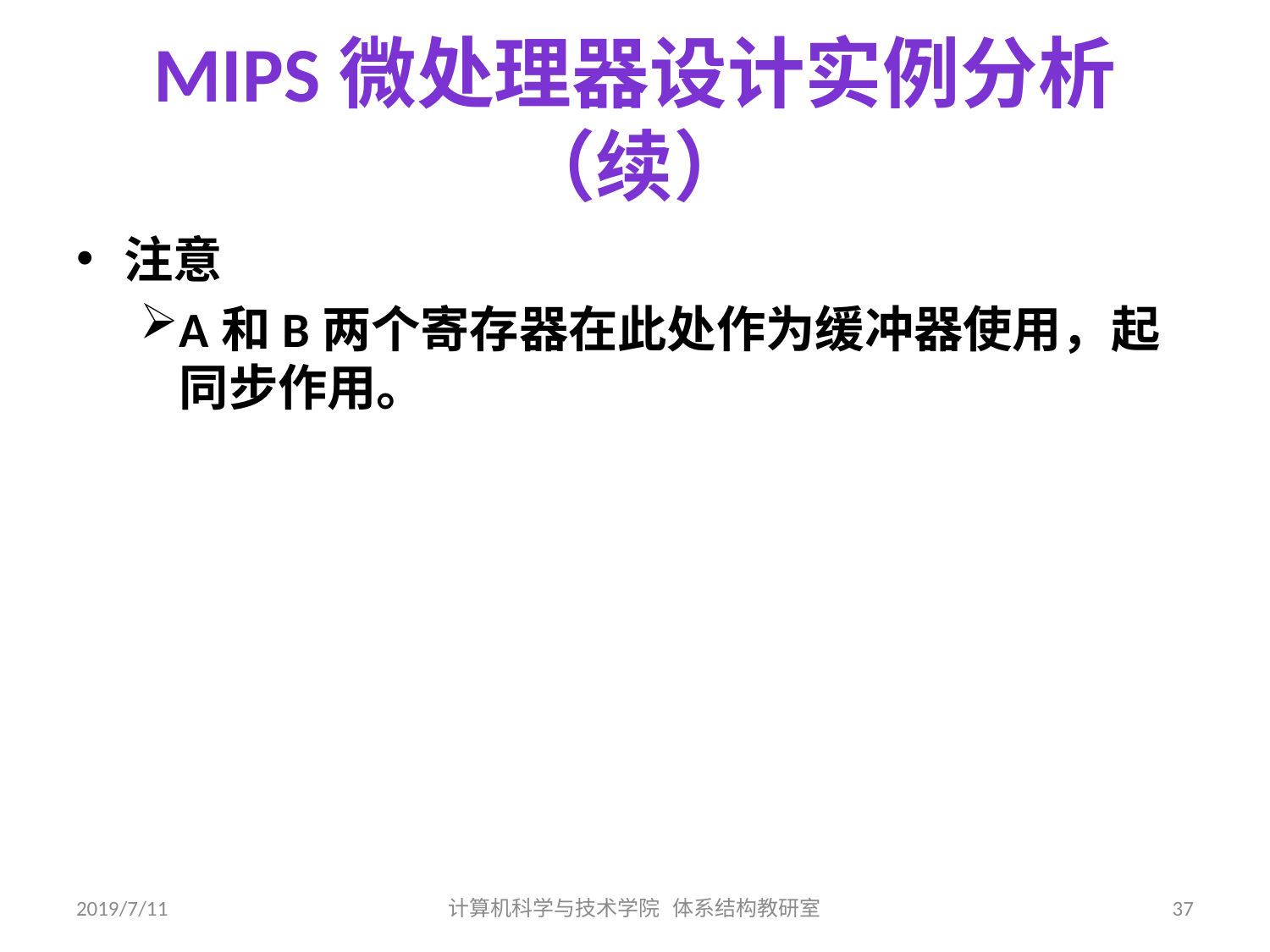

# MIPS微处理器设计实例分析（续）
注意
A和B两个寄存器在此处作为缓冲器使用，起同步作用。
2019/7/11
计算机科学与技术学院  体系结构教研室
37